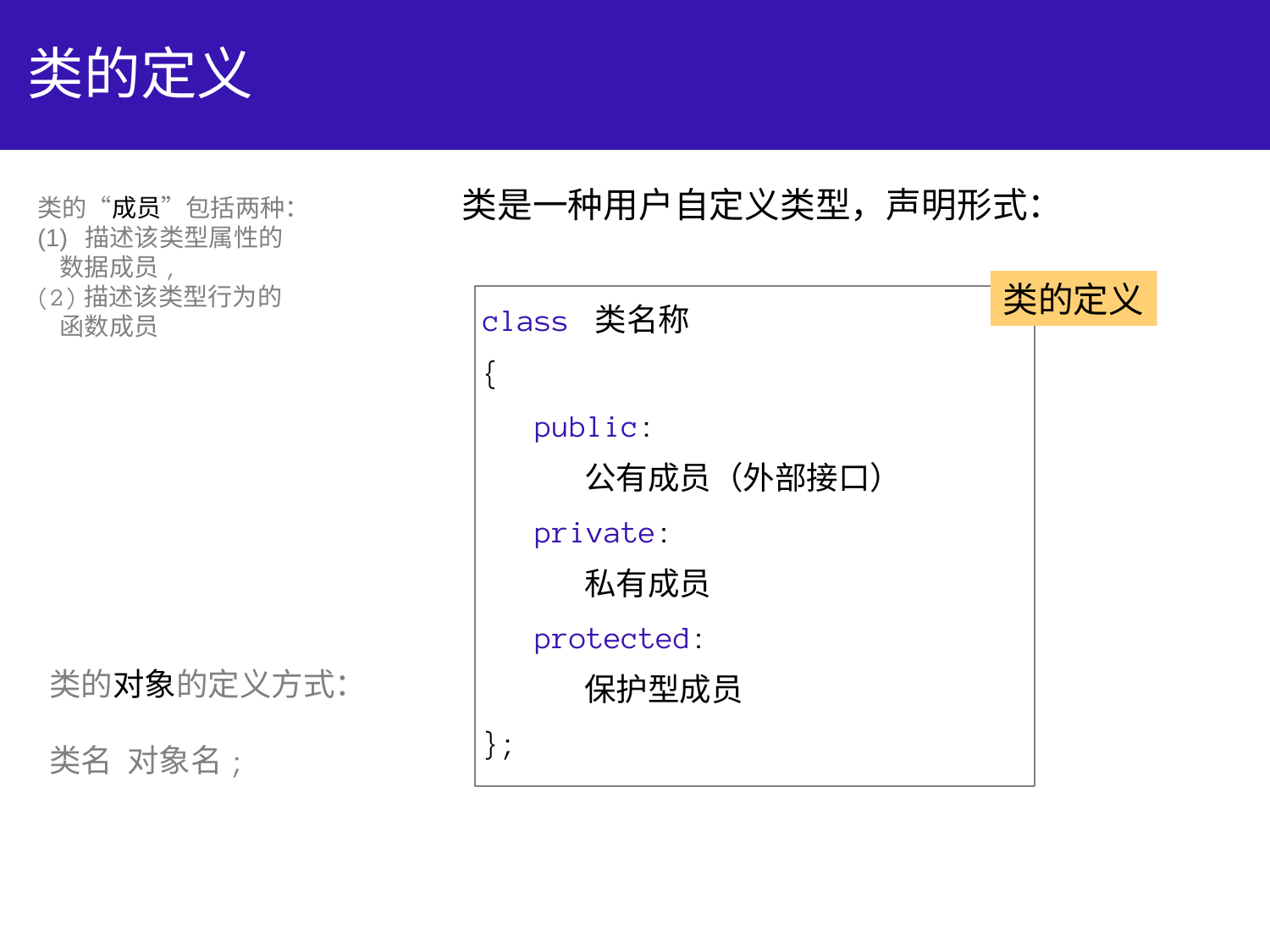

# 类的定义
类是一种用户自定义类型，声明形式：

class 类名称
{
   public:
             公有成员（外部接口）
   private:
             私有成员
   protected:
             保护型成员
};

类的“成员”包括两种：
描述该类型属性的
   数据成员,
(2)描述该类型行为的
   函数成员
类的定义

类的对象的定义方式：

类名  对象名;
4